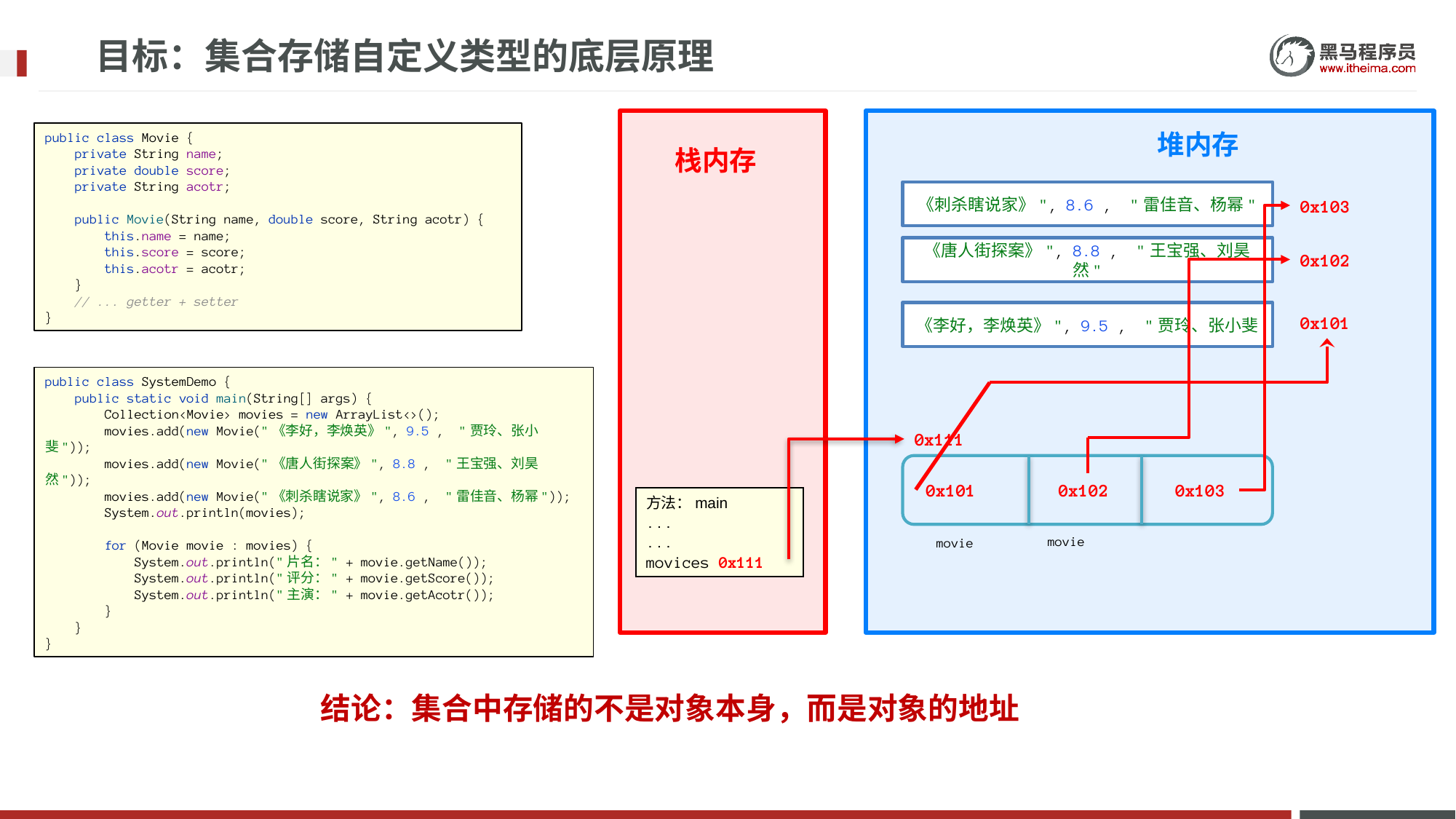

目标：集合存储自定义类型的底层原理

public class Movie {
    private String name;
    private double score;
    private String acotr;
    public Movie(String name, double score, String acotr) {
        this.name = name;
        this.score = score;
        this.acotr = acotr;
    }
    // ... getter + setter
}
栈内存
堆内存
《刺杀瞎说家》", 8.6 ,  "雷佳音、杨幂"
0x103
《唐人街探案》", 8.8 ,  "王宝强、刘昊然"
0x102

《李好，李焕英》", 9.5 ,  "贾玲、张小斐
0x101
public class SystemDemo {
    public static void main(String[] args) {
        Collection<Movie> movies = new ArrayList<>();
        movies.add(new Movie("《李好，李焕英》", 9.5 ,  "贾玲、张小斐"));
        movies.add(new Movie("《唐人街探案》", 8.8 ,  "王宝强、刘昊然"));
        movies.add(new Movie("《刺杀瞎说家》", 8.6 ,  "雷佳音、杨幂"));
        System.out.println(movies);
        for (Movie movie : movies) {
            System.out.println("片名：" + movie.getName());
            System.out.println("评分：" + movie.getScore());
            System.out.println("主演：" + movie.getAcotr());
        }
    }
}
0x111

0x102
0x103
0x101
方法：main
...
...
movices 0x111
movie
movie
结论：集合中存储的不是对象本身，而是对象的地址